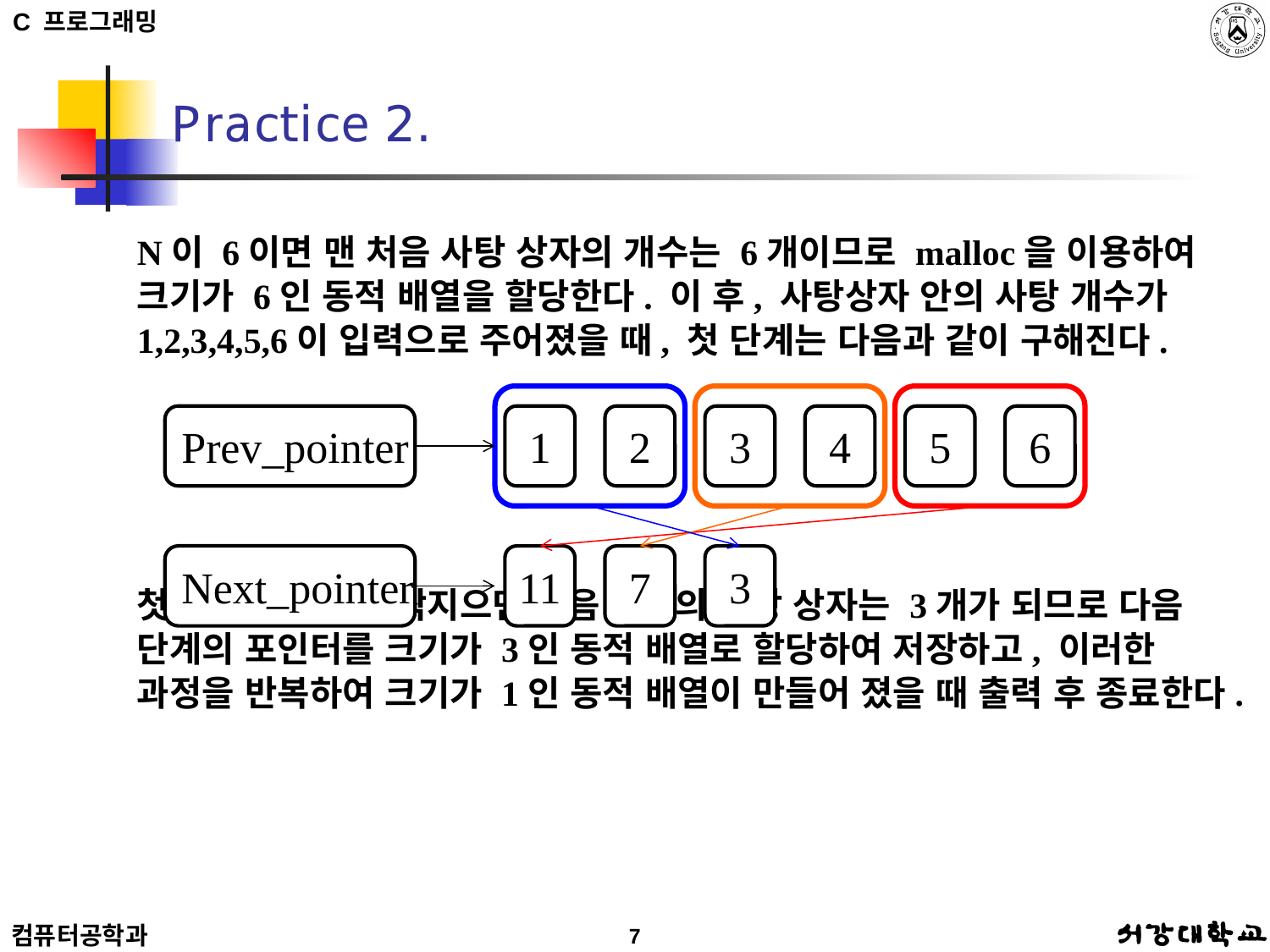

# Practice 2.
N이 6이면 맨 처음 사탕 상자의 개수는 6개이므로 malloc을 이용하여 크기가 6인 동적 배열을 할당한다. 이 후, 사탕상자 안의 사탕 개수가 1,2,3,4,5,6이 입력으로 주어졌을 때, 첫 단계는 다음과 같이 구해진다.

첫 단계에서 둘씩 짝지으면 다음 단계의 사탕 상자는 3개가 되므로 다음 단계의 포인터를 크기가 3인 동적 배열로 할당하여 저장하고, 이러한 과정을 반복하여 크기가 1인 동적 배열이 만들어 졌을 때 출력 후 종료한다.

Prev_pointer
1
2
3
4
5
6
Next_pointer
11
7
3
7